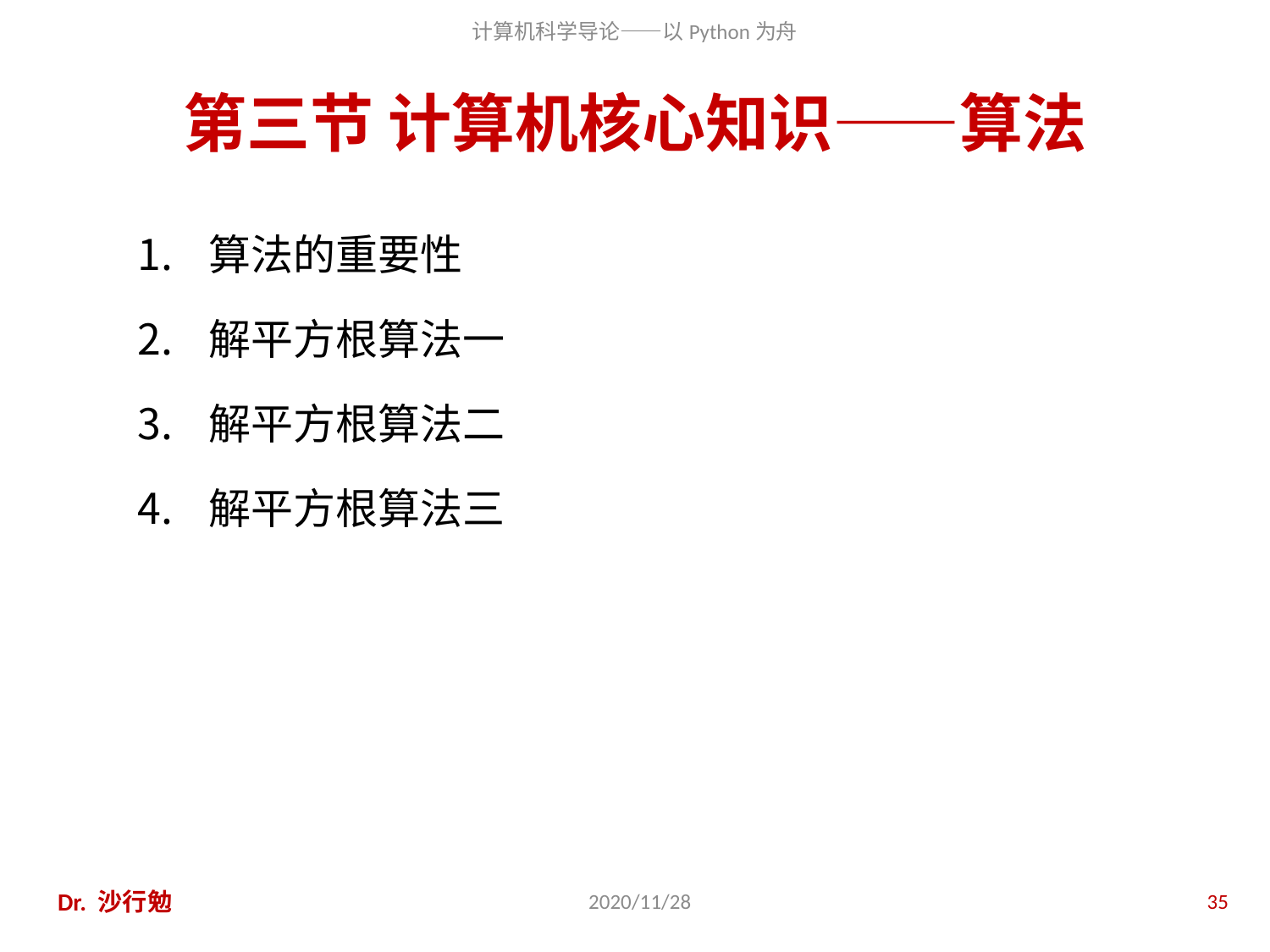

# 第三节 计算机核心知识——算法
算法的重要性
解平方根算法一
解平方根算法二
解平方根算法三
Dr. 沙行勉
2020/11/28
35